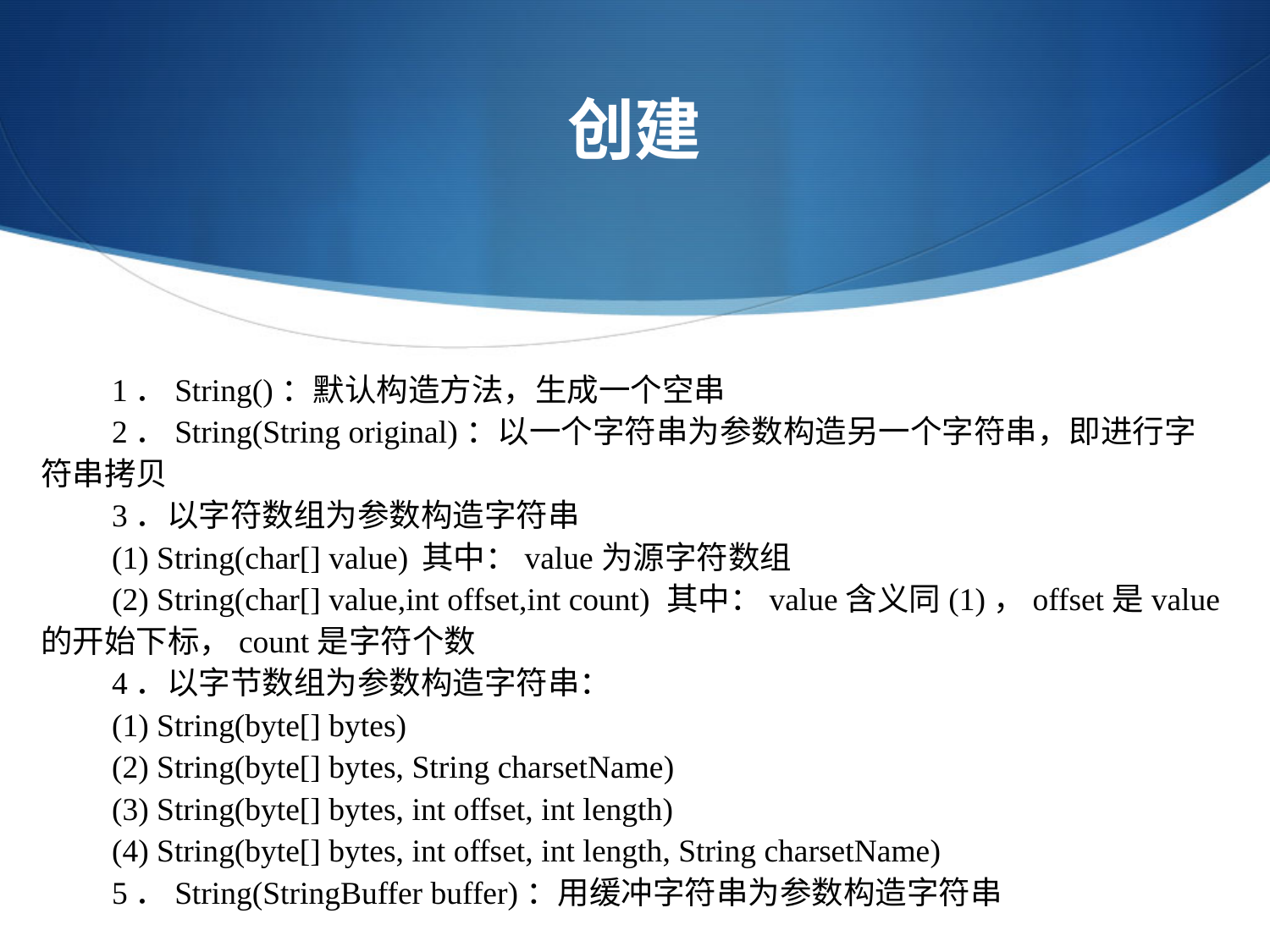

创建
　　1．String()：默认构造方法，生成一个空串
　　2．String(String original)：以一个字符串为参数构造另一个字符串，即进行字符串拷贝
　　3．以字符数组为参数构造字符串
　　(1) String(char[] value)	其中：value为源字符数组
　　(2) String(char[] value,int offset,int count) 其中：value含义同(1)，offset是value的开始下标，count是字符个数
　　4．以字节数组为参数构造字符串：
　　(1) String(byte[] bytes)
　　(2) String(byte[] bytes, String charsetName)
　　(3) String(byte[] bytes, int offset, int length)
　　(4) String(byte[] bytes, int offset, int length, String charsetName)
　　5．String(StringBuffer buffer)：用缓冲字符串为参数构造字符串